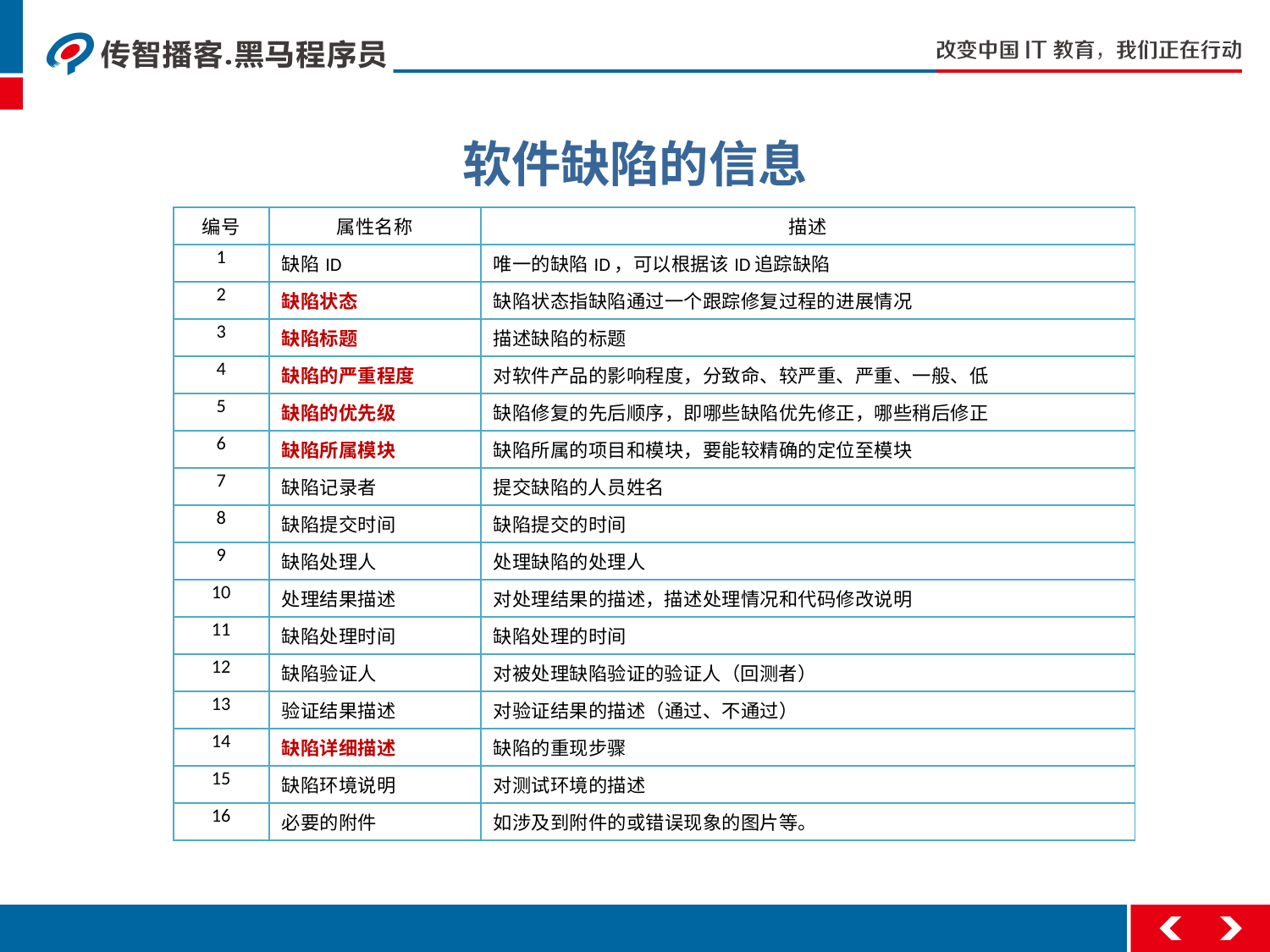

# 软件缺陷的信息
| 编号 | 属性名称 | 描述 |
| --- | --- | --- |
| 1 | 缺陷ID | 唯一的缺陷ID，可以根据该ID追踪缺陷 |
| 2 | 缺陷状态 | 缺陷状态指缺陷通过一个跟踪修复过程的进展情况 |
| 3 | 缺陷标题 | 描述缺陷的标题 |
| 4 | 缺陷的严重程度 | 对软件产品的影响程度，分致命、较严重、严重、一般、低 |
| 5 | 缺陷的优先级 | 缺陷修复的先后顺序，即哪些缺陷优先修正，哪些稍后修正 |
| 6 | 缺陷所属模块 | 缺陷所属的项目和模块，要能较精确的定位至模块 |
| 7 | 缺陷记录者 | 提交缺陷的人员姓名 |
| 8 | 缺陷提交时间 | 缺陷提交的时间 |
| 9 | 缺陷处理人 | 处理缺陷的处理人 |
| 10 | 处理结果描述 | 对处理结果的描述，描述处理情况和代码修改说明 |
| 11 | 缺陷处理时间 | 缺陷处理的时间 |
| 12 | 缺陷验证人 | 对被处理缺陷验证的验证人（回测者） |
| 13 | 验证结果描述 | 对验证结果的描述（通过、不通过） |
| 14 | 缺陷详细描述 | 缺陷的重现步骤 |
| 15 | 缺陷环境说明 | 对测试环境的描述 |
| 16 | 必要的附件 | 如涉及到附件的或错误现象的图片等。 |